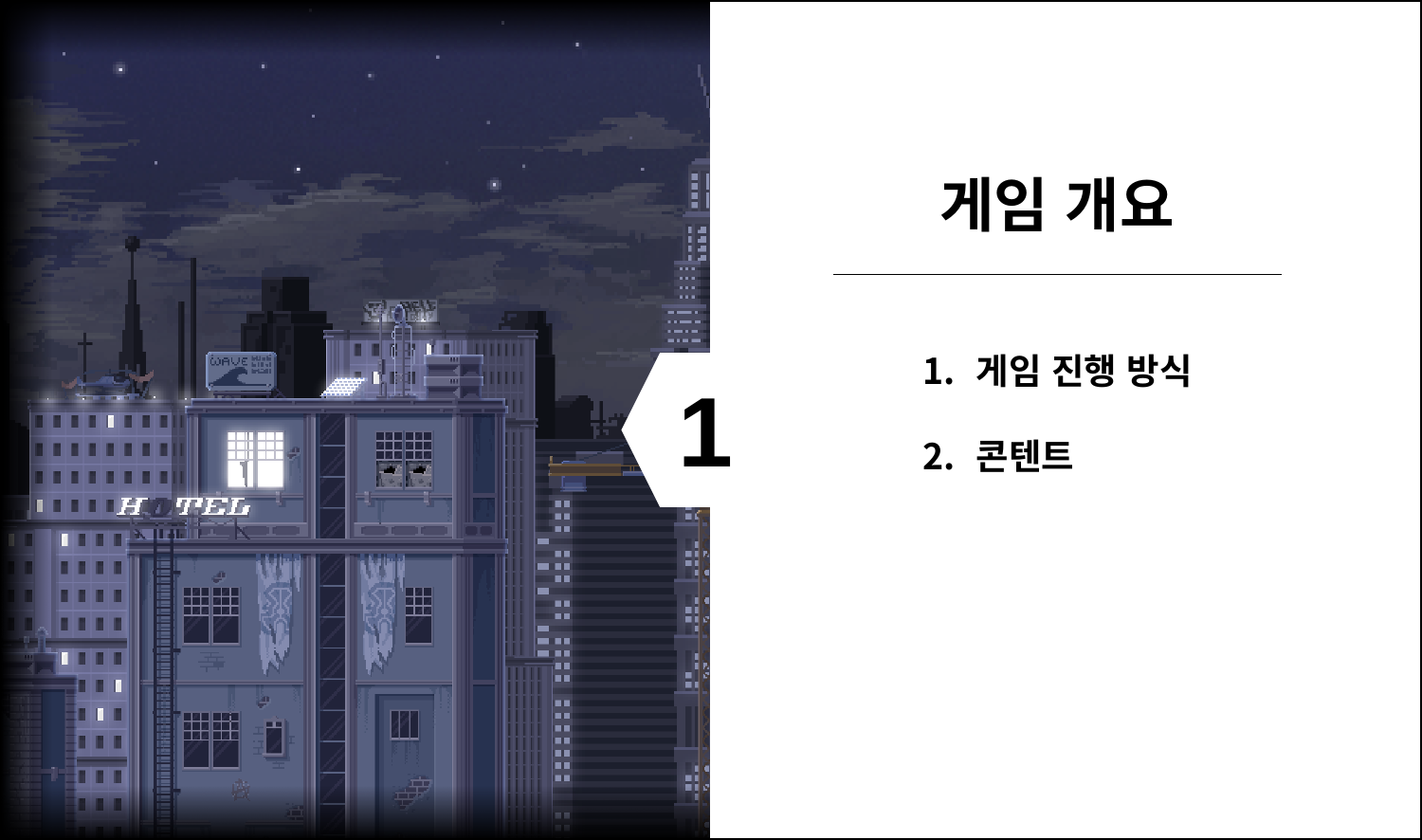

게임 개요
게임 진행 방식

콘텐트
1